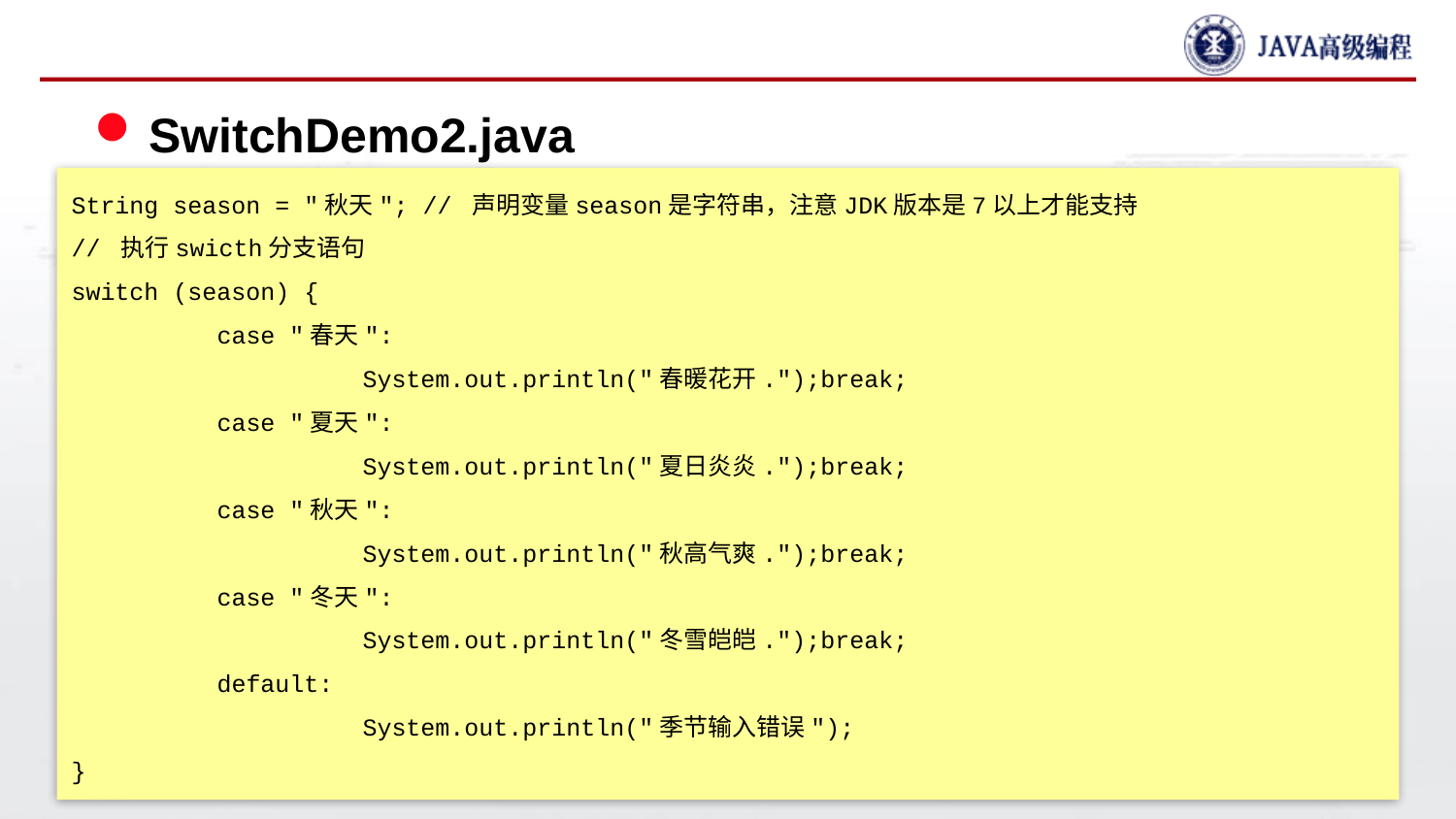

#
SwitchDemo2.java

String season = "秋天"; // 声明变量season是字符串，注意JDK版本是7以上才能支持
// 执行swicth分支语句
switch (season) {
	case "春天":
		System.out.println("春暖花开.");break;
	case "夏天":
		System.out.println("夏日炎炎.");break;
	case "秋天":
		System.out.println("秋高气爽.");break;
	case "冬天":
		System.out.println("冬雪皑皑.");break;
	default:
		System.out.println("季节输入错误");
}